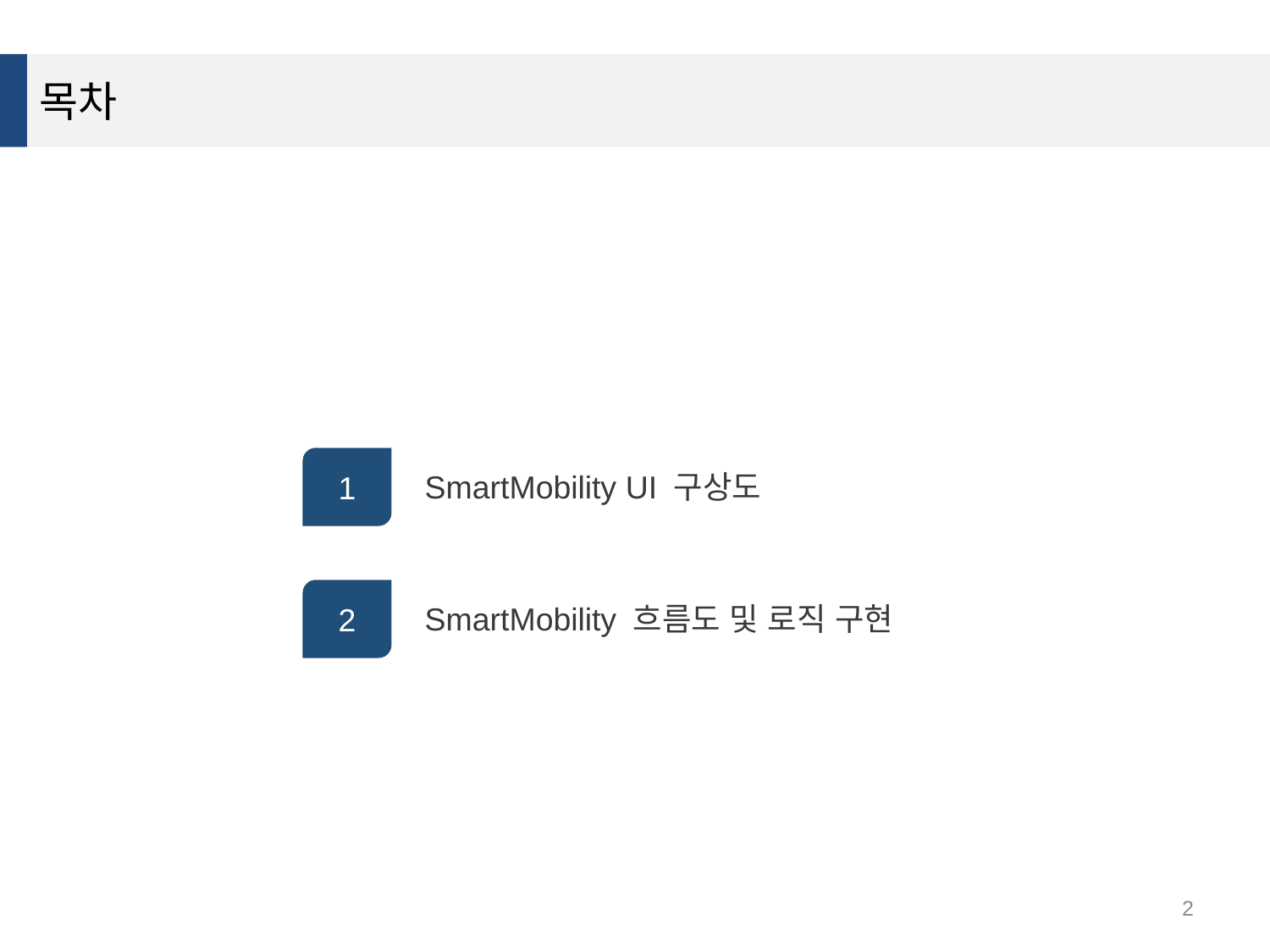

목차
1
SmartMobility UI 구상도
2
SmartMobility 흐름도 및 로직 구현
2